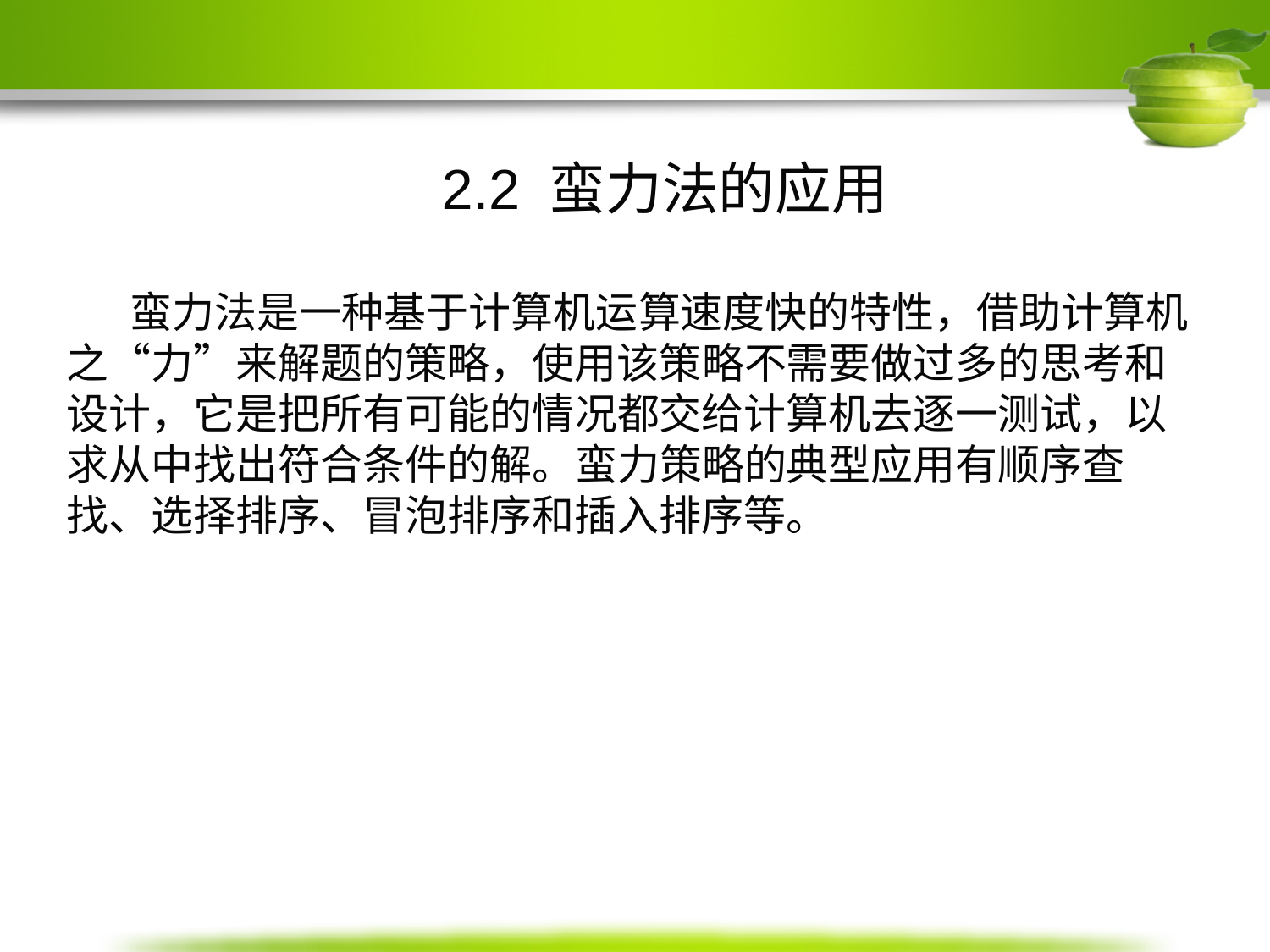

2.2 蛮力法的应用
蛮力法是一种基于计算机运算速度快的特性，借助计算机之“力”来解题的策略，使用该策略不需要做过多的思考和设计，它是把所有可能的情况都交给计算机去逐一测试，以求从中找出符合条件的解。蛮力策略的典型应用有顺序查找、选择排序、冒泡排序和插入排序等。